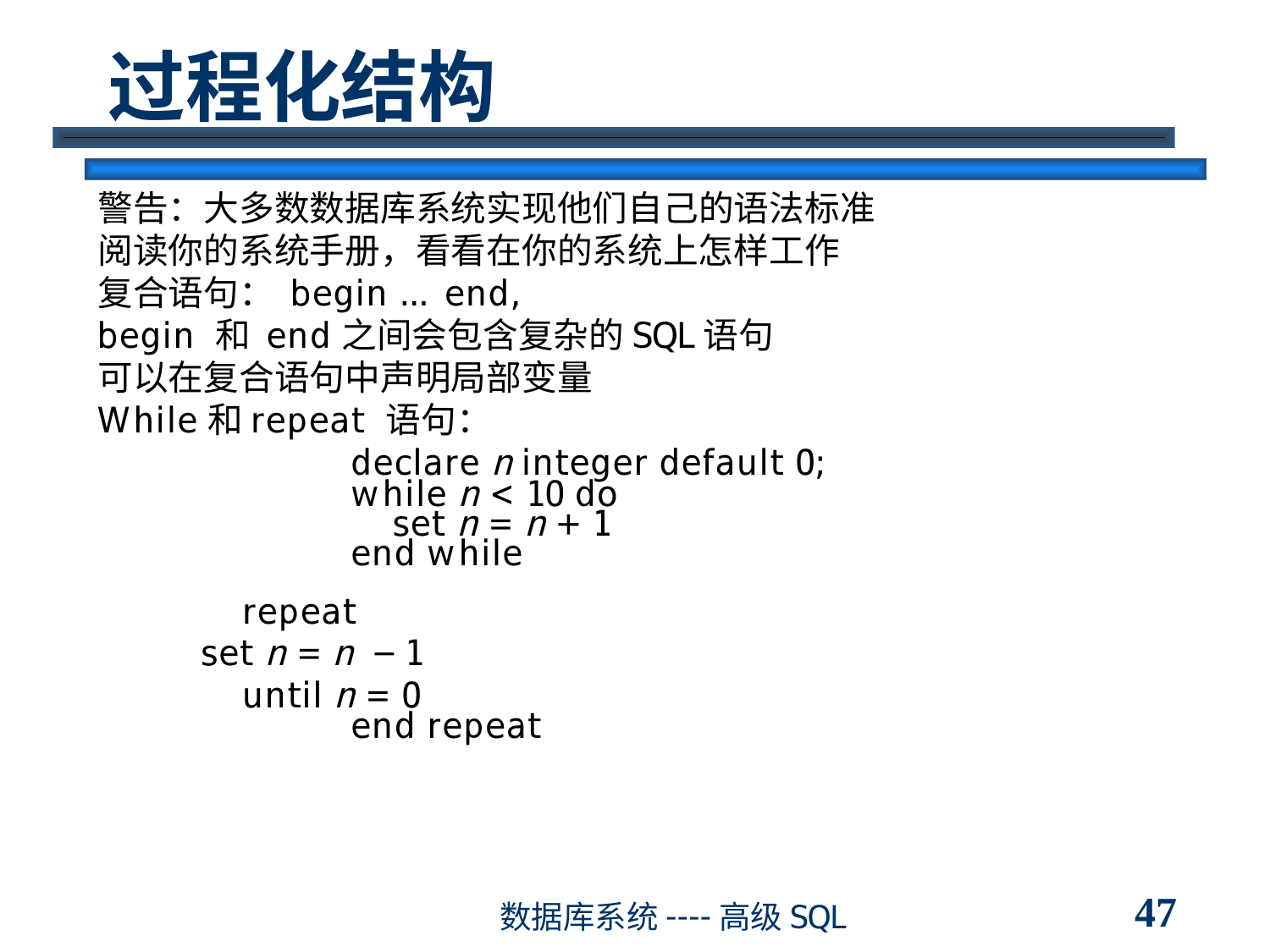

# 过程化结构
警告：大多数数据库系统实现他们自己的语法标准
阅读你的系统手册，看看在你的系统上怎样工作
复合语句： begin … end,
begin 和 end之间会包含复杂的SQL语句
可以在复合语句中声明局部变量
While和repeat 语句：
		declare n integer default 0;
		while n < 10 do
		    set n = n + 1
		end while
              repeat
          set n = n  – 1
              until n = 0
 		end repeat
47
数据库系统----高级SQL